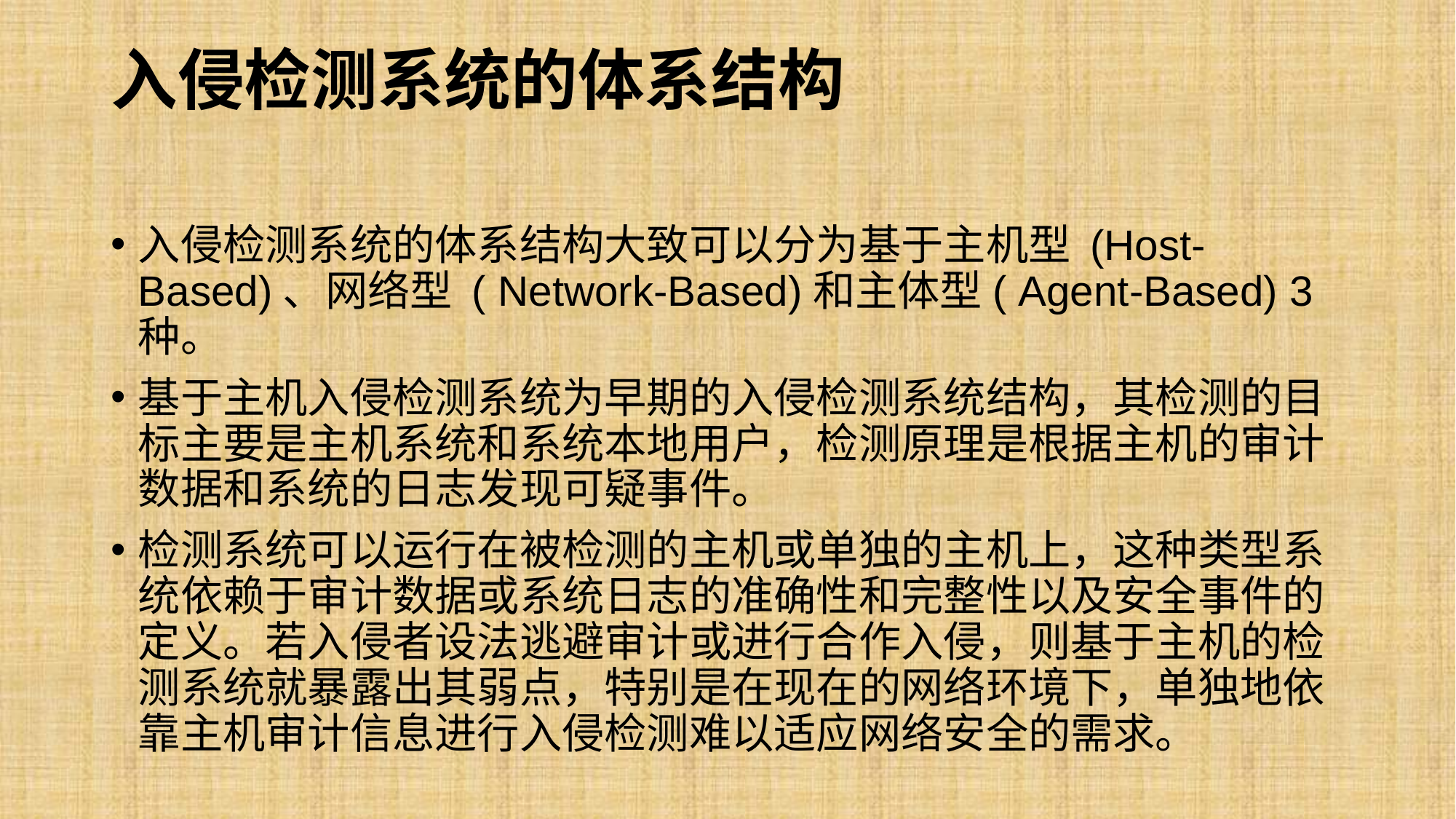

# 入侵检测系统的体系结构
入侵检测系统的体系结构大致可以分为基于主机型 (Host-Based)、网络型 ( Network-Based)和主体型( Agent-Based) 3种。
基于主机入侵检测系统为早期的入侵检测系统结构，其检测的目标主要是主机系统和系统本地用户，检测原理是根据主机的审计数据和系统的日志发现可疑事件。
检测系统可以运行在被检测的主机或单独的主机上，这种类型系统依赖于审计数据或系统日志的准确性和完整性以及安全事件的定义。若入侵者设法逃避审计或进行合作入侵，则基于主机的检测系统就暴露出其弱点，特别是在现在的网络环境下，单独地依靠主机审计信息进行入侵检测难以适应网络安全的需求。